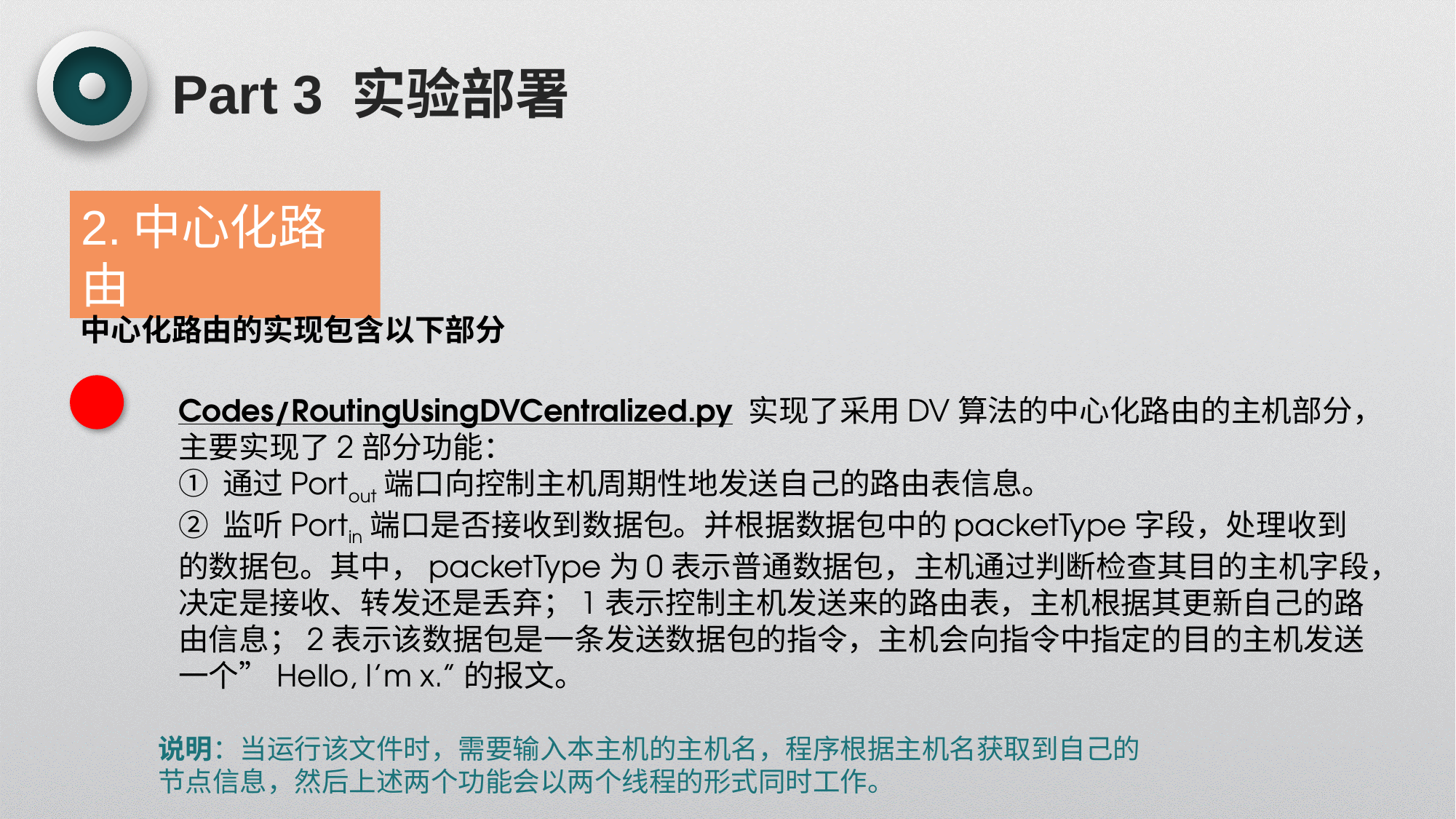

Part 3 实验部署
2.中心化路由
中心化路由的实现包含以下部分

Codes/RoutingUsingDVCentralized.py 实现了采用DV算法的中心化路由的主机部分，主要实现了2部分功能：
① 通过Portout端口向控制主机周期性地发送自己的路由表信息。
② 监听Portin端口是否接收到数据包。并根据数据包中的packetType字段，处理收到的数据包。其中，packetType为0表示普通数据包，主机通过判断检查其目的主机字段，决定是接收、转发还是丢弃；1表示控制主机发送来的路由表，主机根据其更新自己的路由信息；2表示该数据包是一条发送数据包的指令，主机会向指令中指定的目的主机发送一个”Hello, I’m x.”的报文。
说明：当运行该文件时，需要输入本主机的主机名，程序根据主机名获取到自己的节点信息，然后上述两个功能会以两个线程的形式同时工作。